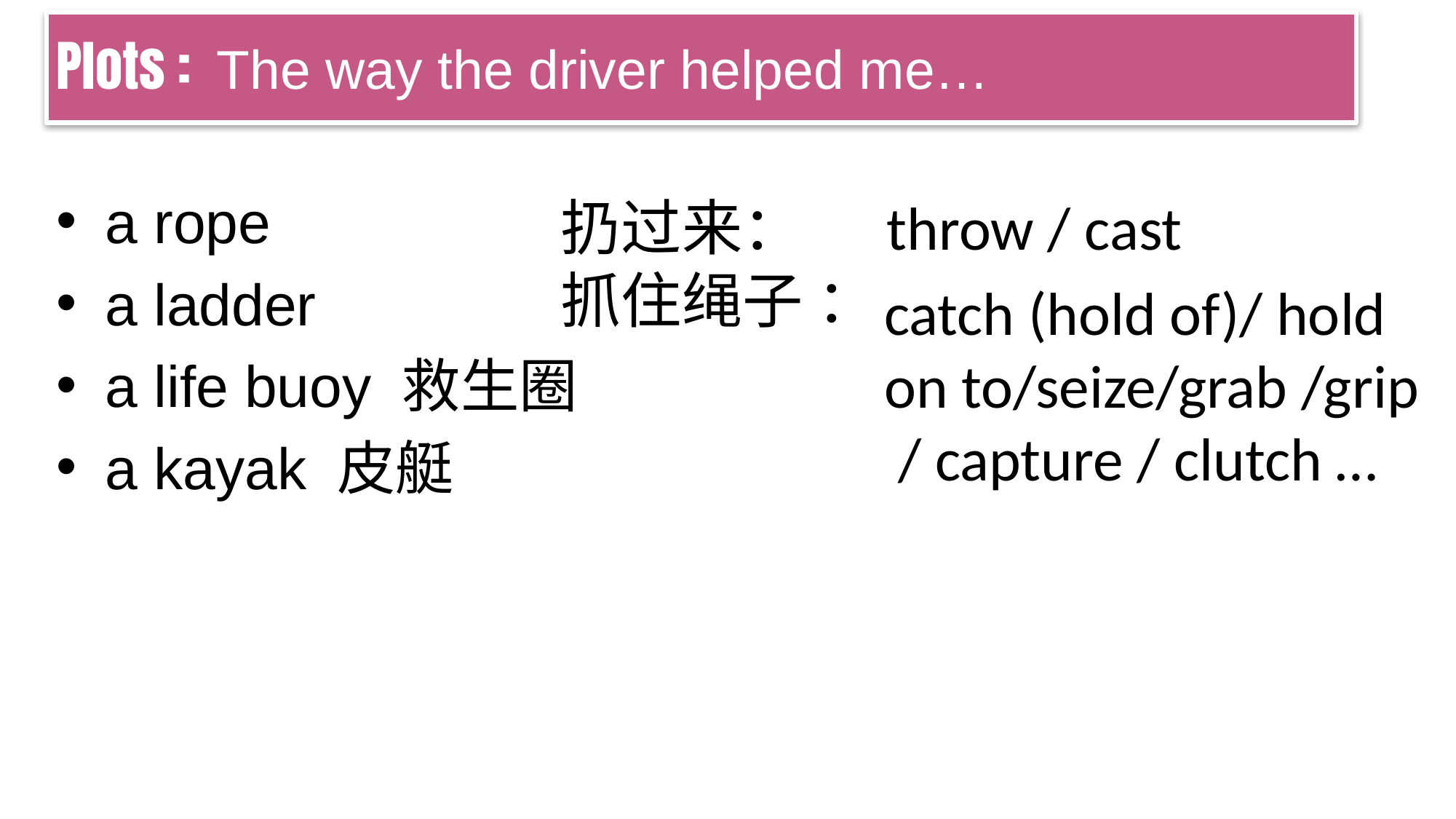

Plots :  The way the driver helped me…
a rope
a ladder
a life buoy 救生圈
a kayak 皮艇
扔过来：
抓住绳子 ：

throw / cast
catch (hold of)/ hold
on to/seize/grab /grip
 / capture / clutch …